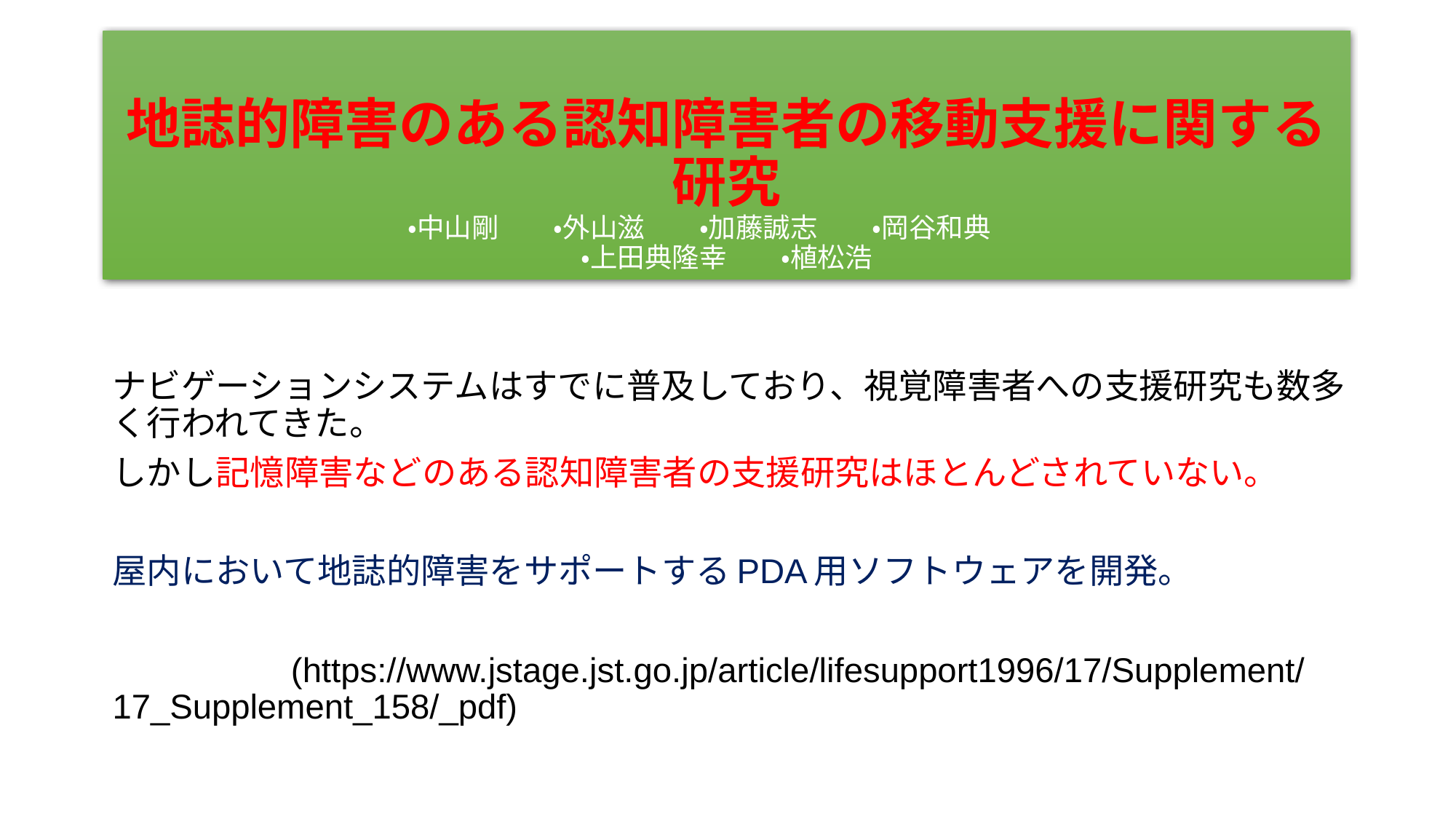

# 地誌的障害のある認知障害者の移動支援に関する研究 ・中山剛　　・外山滋　　・加藤誠志　　・岡谷和典　　 ・上田典隆幸　　・植松浩

ナビゲーションシステムはすでに普及しており、視覚障害者への支援研究も数多く行われてきた。
しかし記憶障害などのある認知障害者の支援研究はほとんどされていない。

屋内において地誌的障害をサポートするPDA用ソフトウェアを開発。

　　　　　(https://www.jstage.jst.go.jp/article/lifesupport1996/17/Supplement/17_Supplement_158/_pdf)